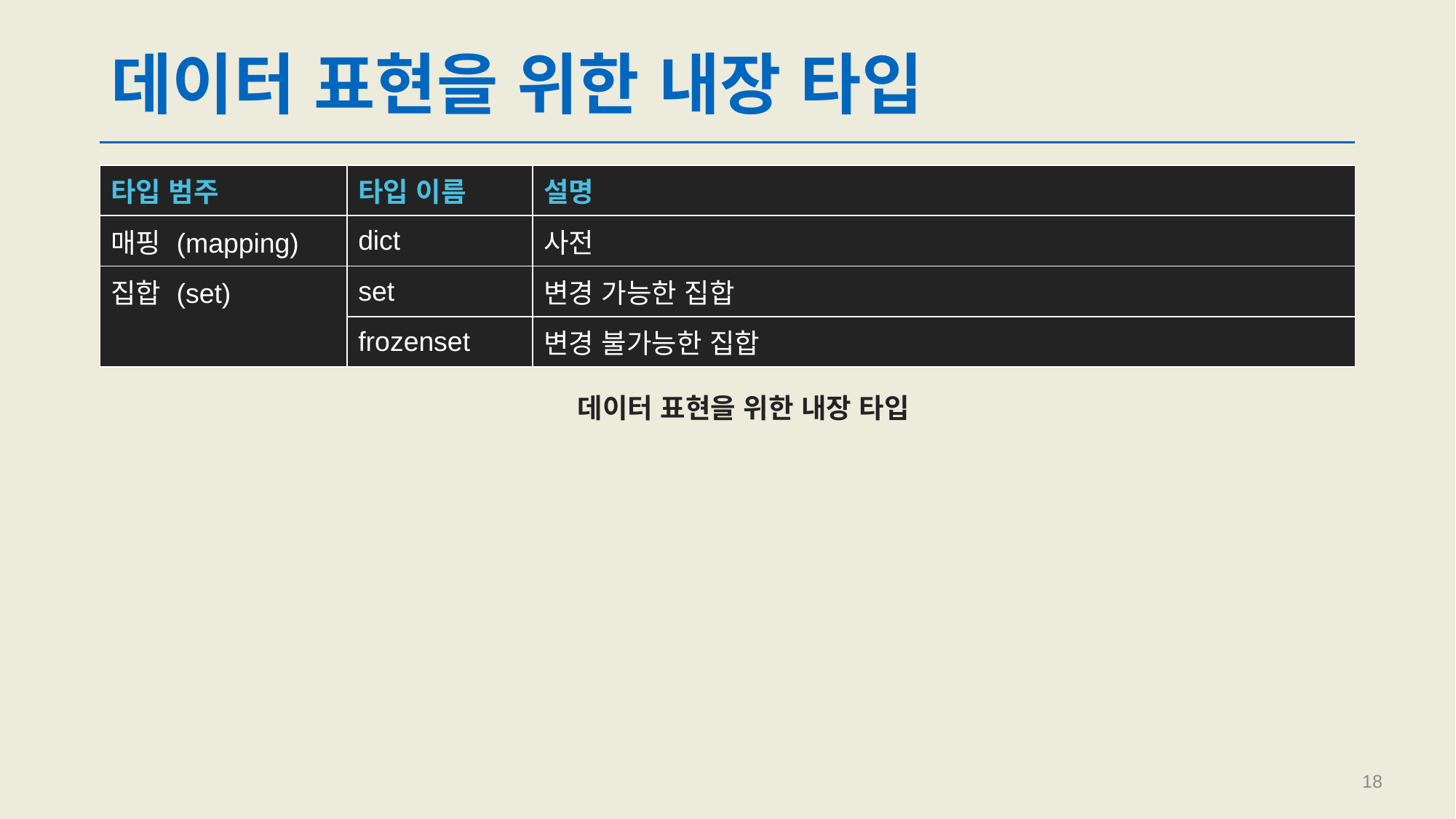

# 데이터 표현을 위한 내장 타입
| 타입 범주 | 타입 이름 | 설명 |
| --- | --- | --- |
| 매핑 (mapping) | dict | 사전 |
| 집합 (set) | set | 변경 가능한 집합 |
|  | frozenset | 변경 불가능한 집합 |
데이터 표현을 위한 내장 타입
18